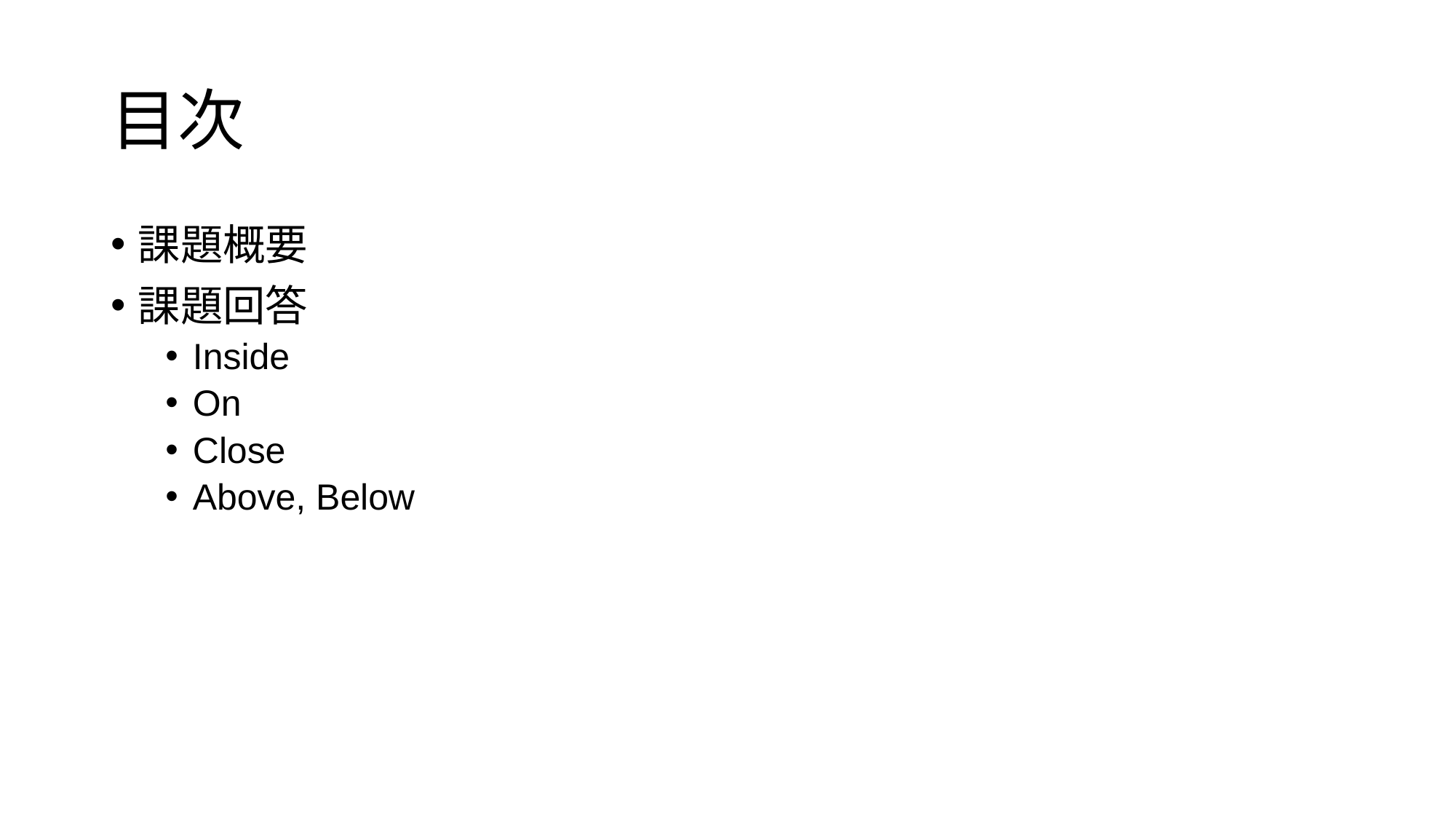

# 目次
課題概要
課題回答
Inside
On
Close
Above, Below